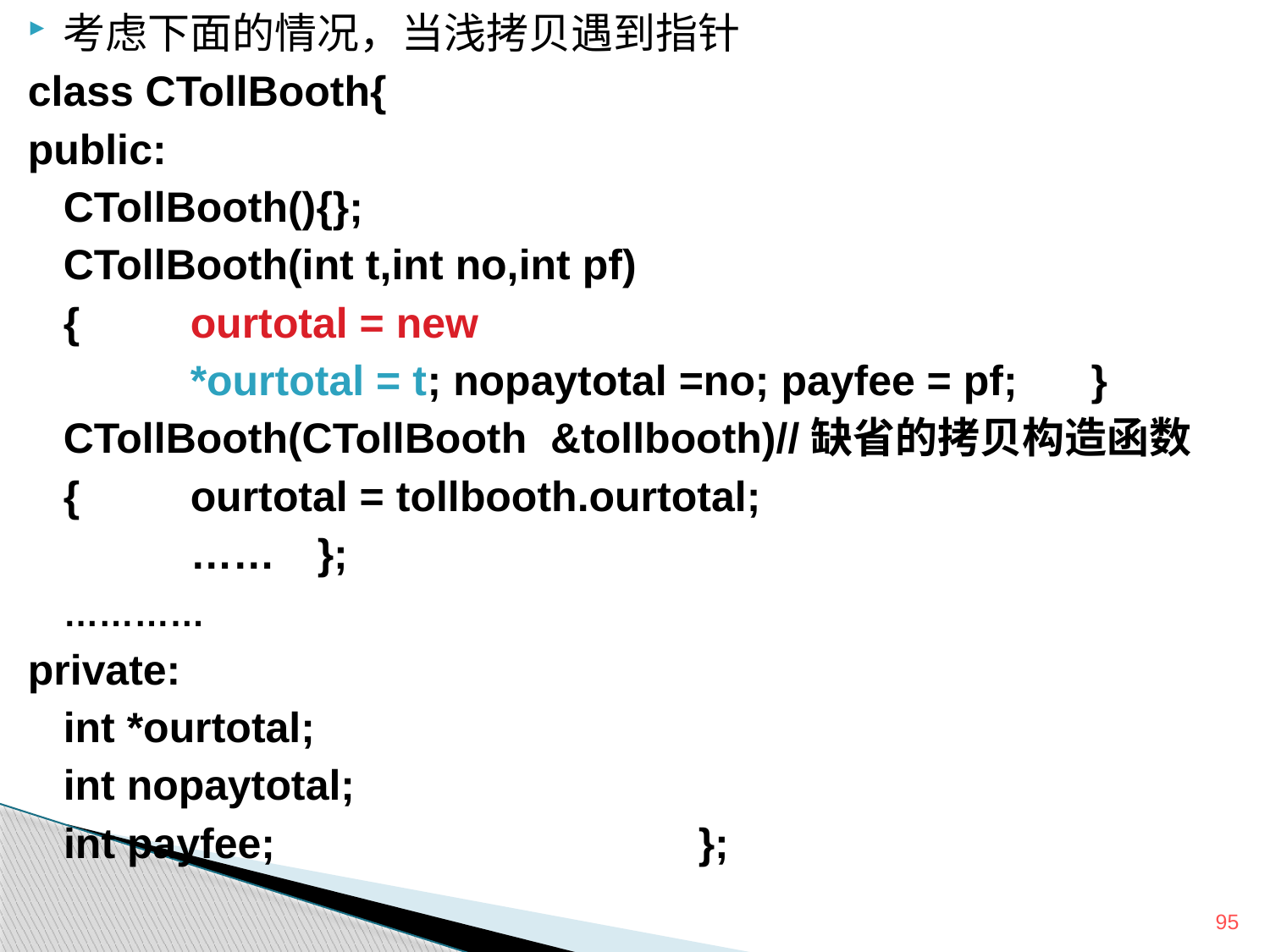

考虑下面的情况，当浅拷贝遇到指针
class CTollBooth{
public:
	CTollBooth(){};
	CTollBooth(int t,int no,int pf)
	{	ourtotal = new
		*ourtotal = t; nopaytotal =no; payfee = pf;	 }
	CTollBooth(CTollBooth  &tollbooth)//缺省的拷贝构造函数
	{	ourtotal = tollbooth.ourtotal;
		……	};
	…………
private:
	int *ourtotal;
	int nopaytotal;
   int payfee;				};
95